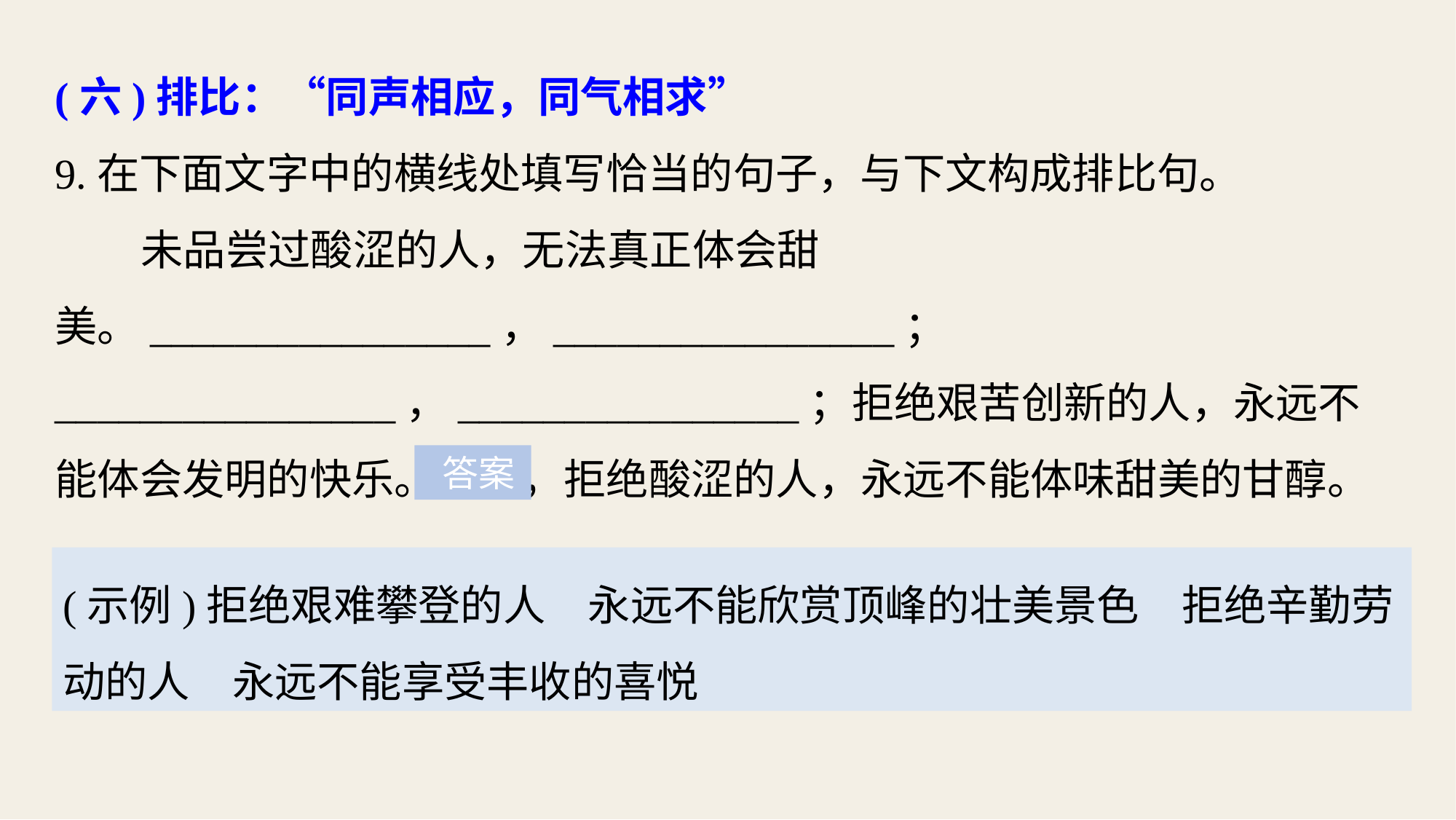

(六)排比：“同声相应，同气相求”
9.在下面文字中的横线处填写恰当的句子，与下文构成排比句。
未品尝过酸涩的人，无法真正体会甜美。________________，________________；________________，________________；拒绝艰苦创新的人，永远不能体会发明的快乐。总之，拒绝酸涩的人，永远不能体味甜美的甘醇。
 答案
(示例)拒绝艰难攀登的人　永远不能欣赏顶峰的壮美景色　拒绝辛勤劳动的人　永远不能享受丰收的喜悦